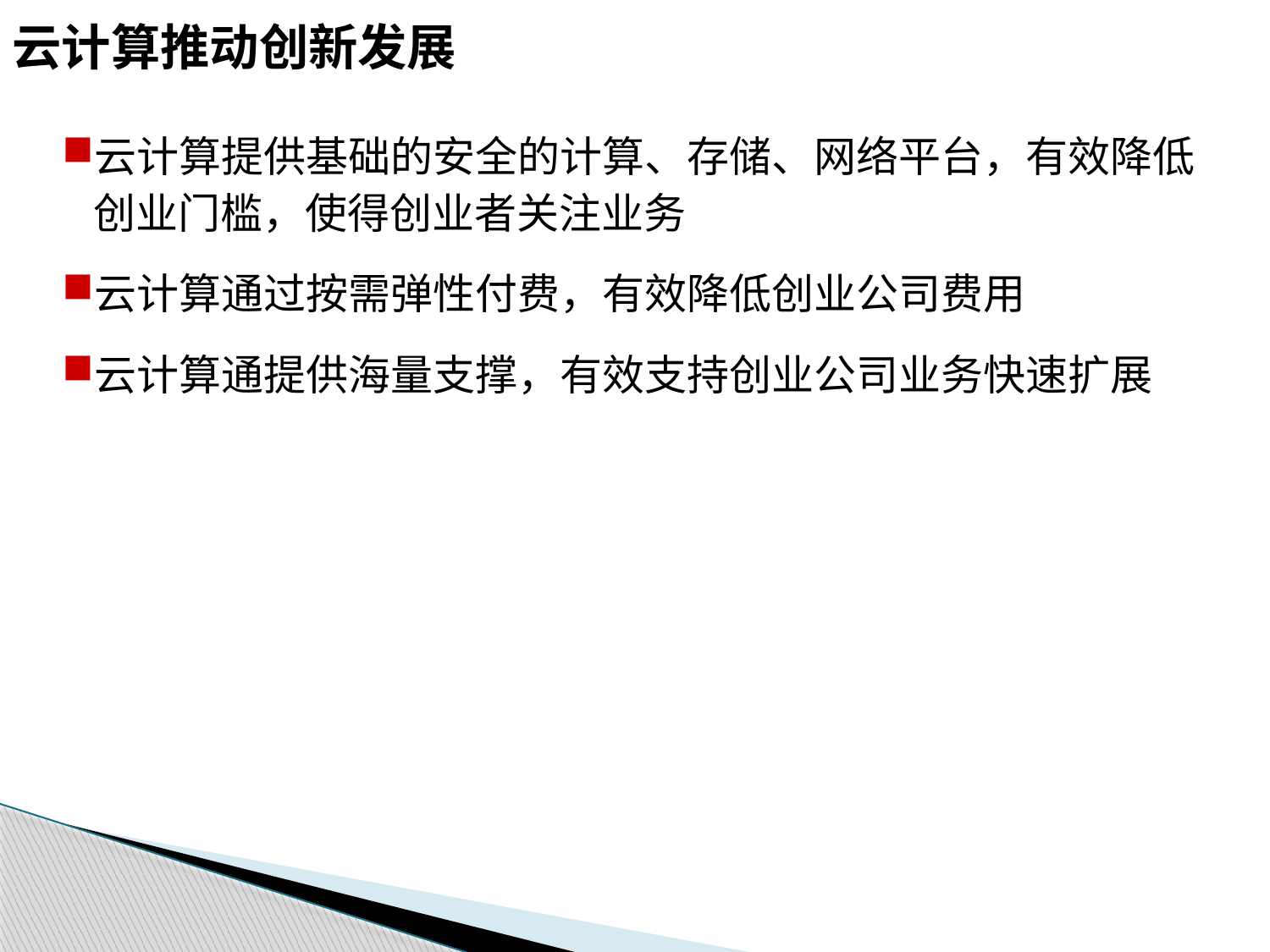

云计算推动创新发展
云计算提供基础的安全的计算、存储、网络平台，有效降低创业门槛，使得创业者关注业务
云计算通过按需弹性付费，有效降低创业公司费用
云计算通提供海量支撑，有效支持创业公司业务快速扩展